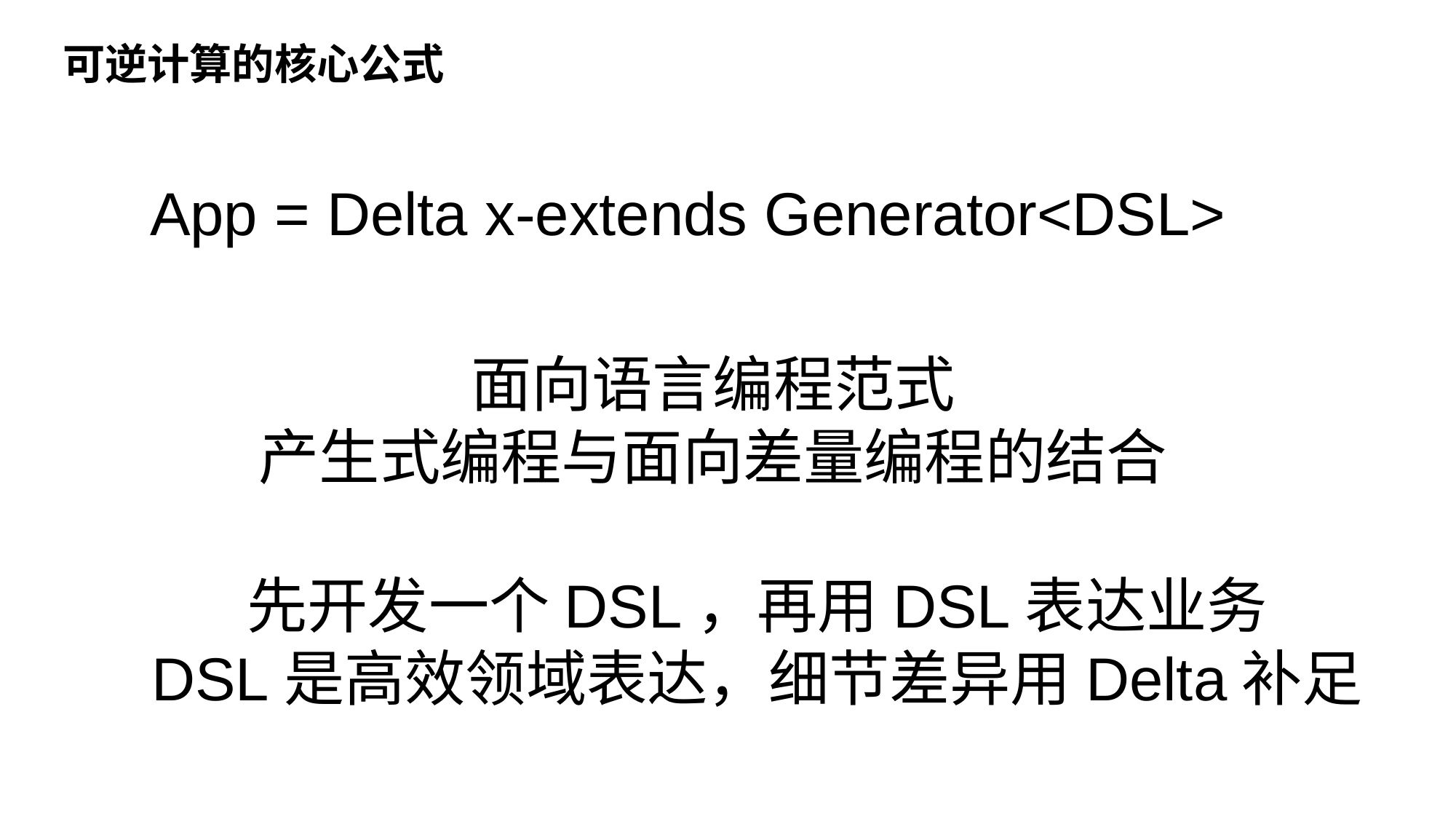

可逆计算的核心公式
App = Delta x-extends Generator<DSL>
面向语言编程范式
产生式编程与面向差量编程的结合
先开发一个DSL，再用DSL表达业务
DSL是高效领域表达，细节差异用Delta补足